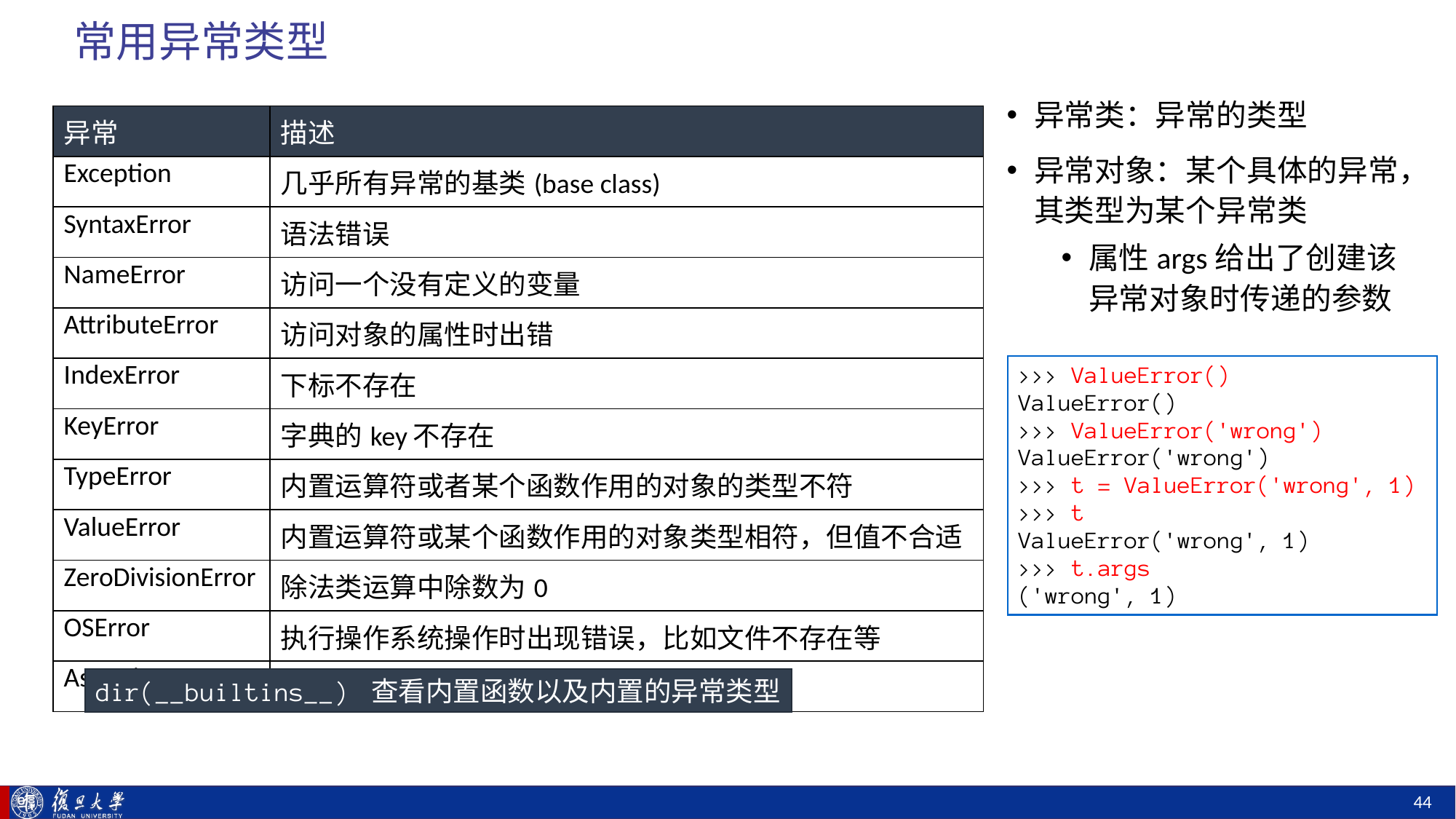

# 常用异常类型
异常类：异常的类型
异常对象：某个具体的异常，其类型为某个异常类
属性args给出了创建该异常对象时传递的参数

| 异常 | 描述 |
| --- | --- |
| Exception | 几乎所有异常的基类(base class) |
| SyntaxError | 语法错误 |
| NameError | 访问一个没有定义的变量 |
| AttributeError | 访问对象的属性时出错 |
| IndexError | 下标不存在 |
| KeyError | 字典的key不存在 |
| TypeError | 内置运算符或者某个函数作用的对象的类型不符 |
| ValueError | 内置运算符或某个函数作用的对象类型相符，但值不合适 |
| ZeroDivisionError | 除法类运算中除数为0 |
| OSError | 执行操作系统操作时出现错误，比如文件不存在等 |
| AssertionError | 断言异常 |
>>> ValueError()
ValueError()
>>> ValueError('wrong')
ValueError('wrong')
>>> t = ValueError('wrong', 1)
>>> t
ValueError('wrong', 1)
>>> t.args
('wrong', 1)
dir(__builtins__) 查看内置函数以及内置的异常类型